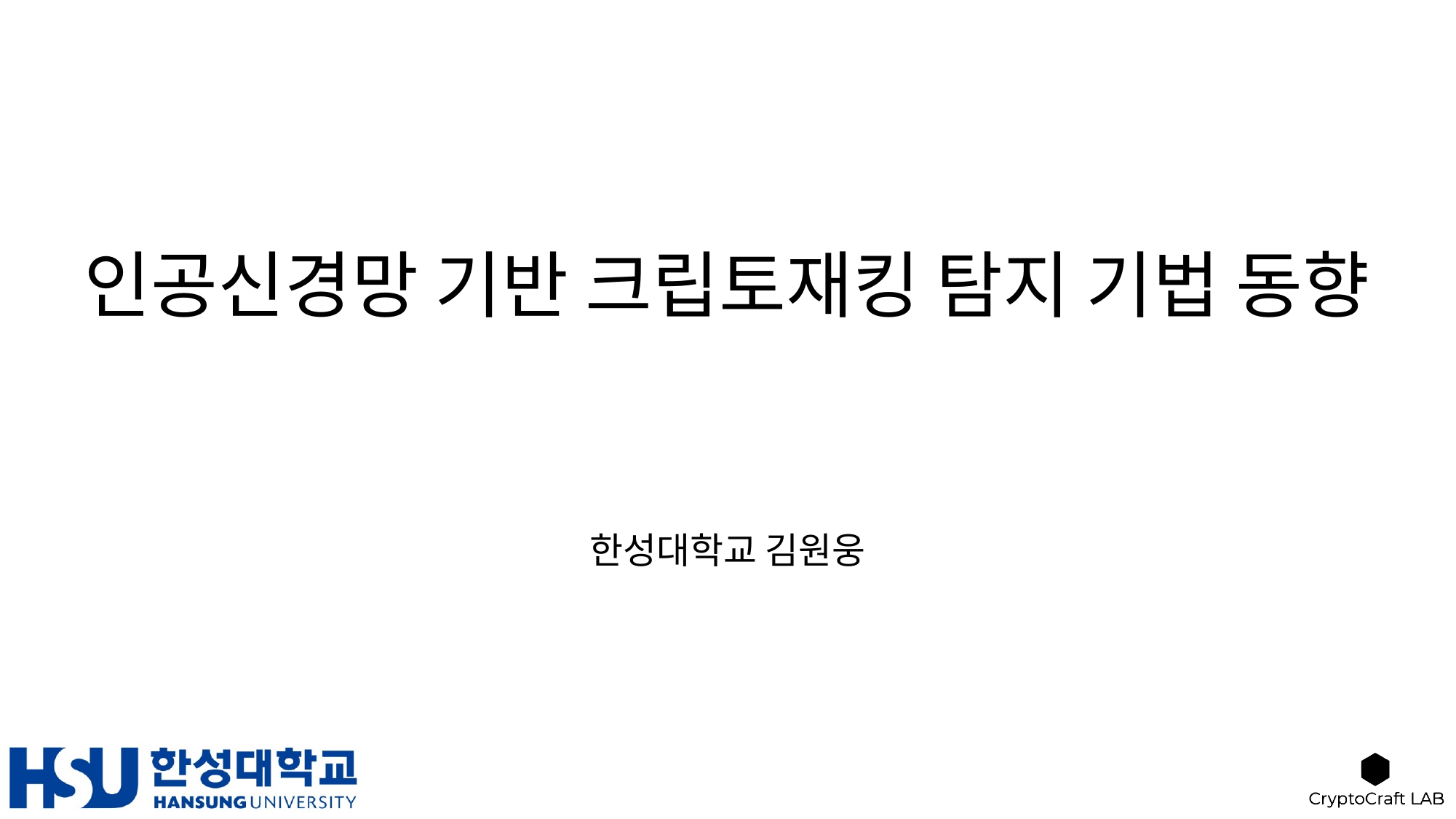

# 인공신경망 기반 크립토재킹 탐지 기법 동향
한성대학교 김원웅